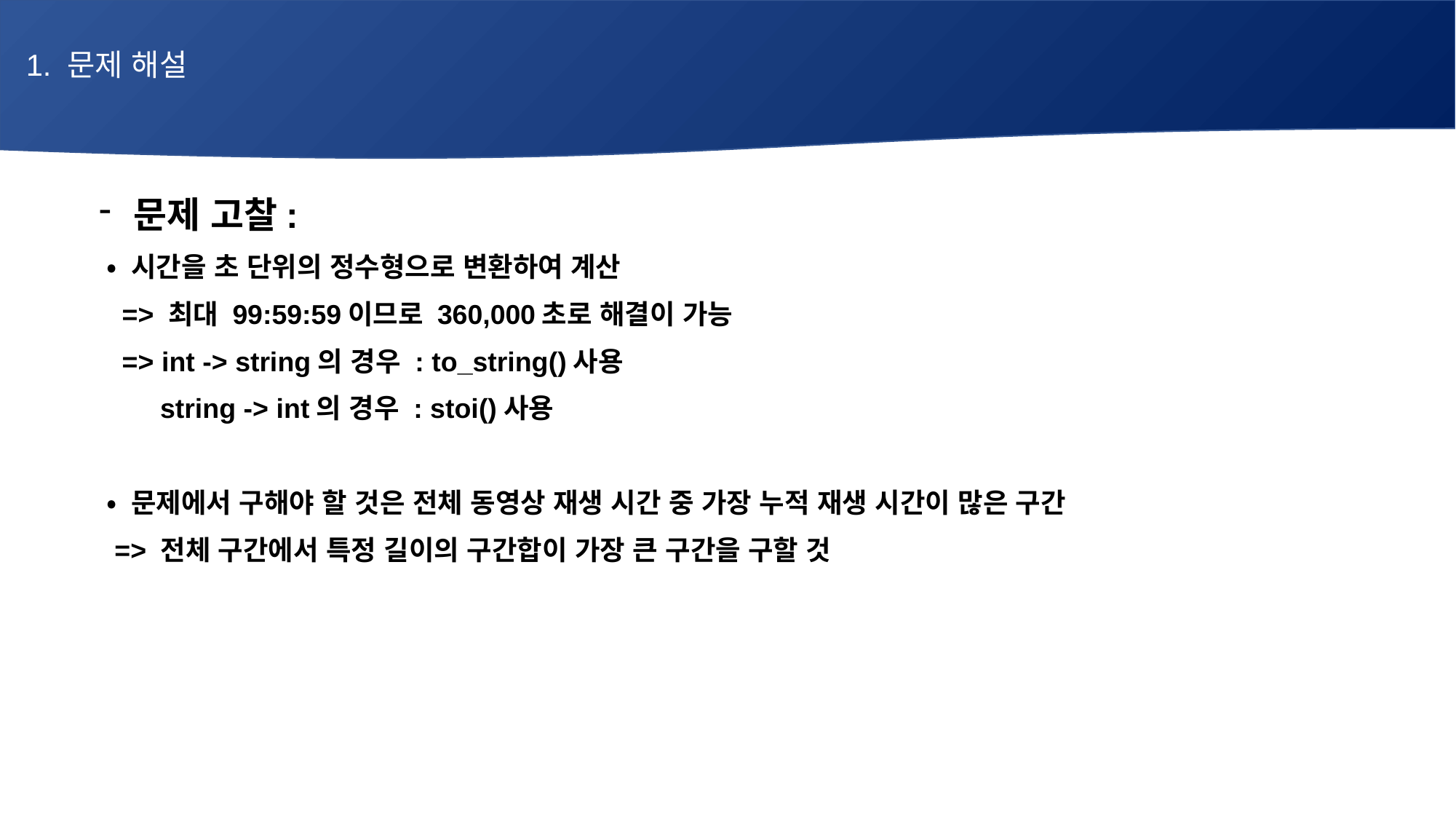

1. 문제 해설
문제 고찰:
 • 시간을 초 단위의 정수형으로 변환하여 계산
   => 최대 99:59:59이므로 360,000초로 해결이 가능
   => int -> string의 경우 : to_string()사용
        string -> int의 경우 : stoi()사용

 • 문제에서 구해야 할 것은 전체 동영상 재생 시간 중 가장 누적 재생 시간이 많은 구간
  => 전체 구간에서 특정 길이의 구간합이 가장 큰 구간을 구할 것